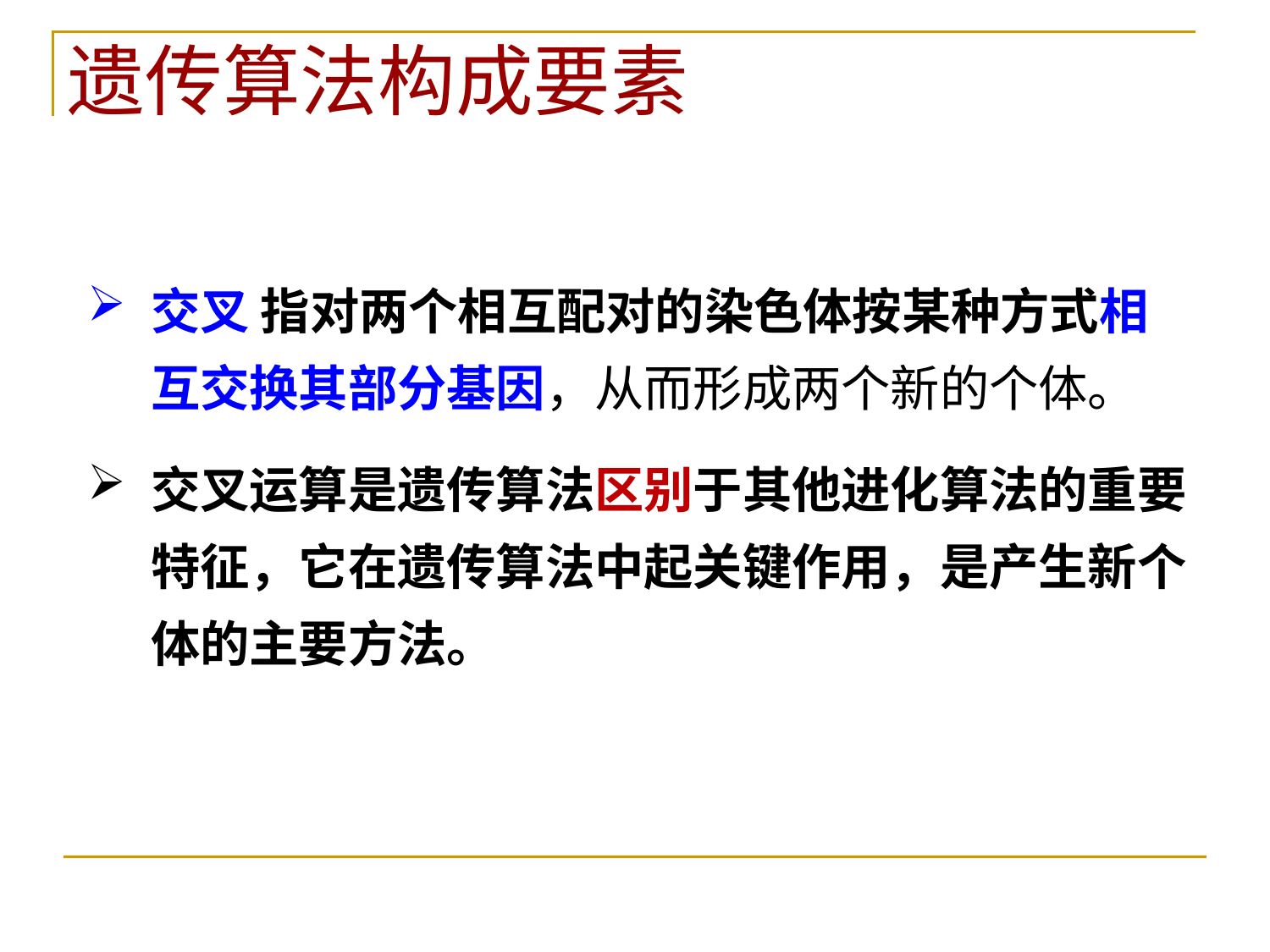

遗传算法构成要素
交叉 指对两个相互配对的染色体按某种方式相互交换其部分基因，从而形成两个新的个体。
交叉运算是遗传算法区别于其他进化算法的重要特征，它在遗传算法中起关键作用，是产生新个体的主要方法。